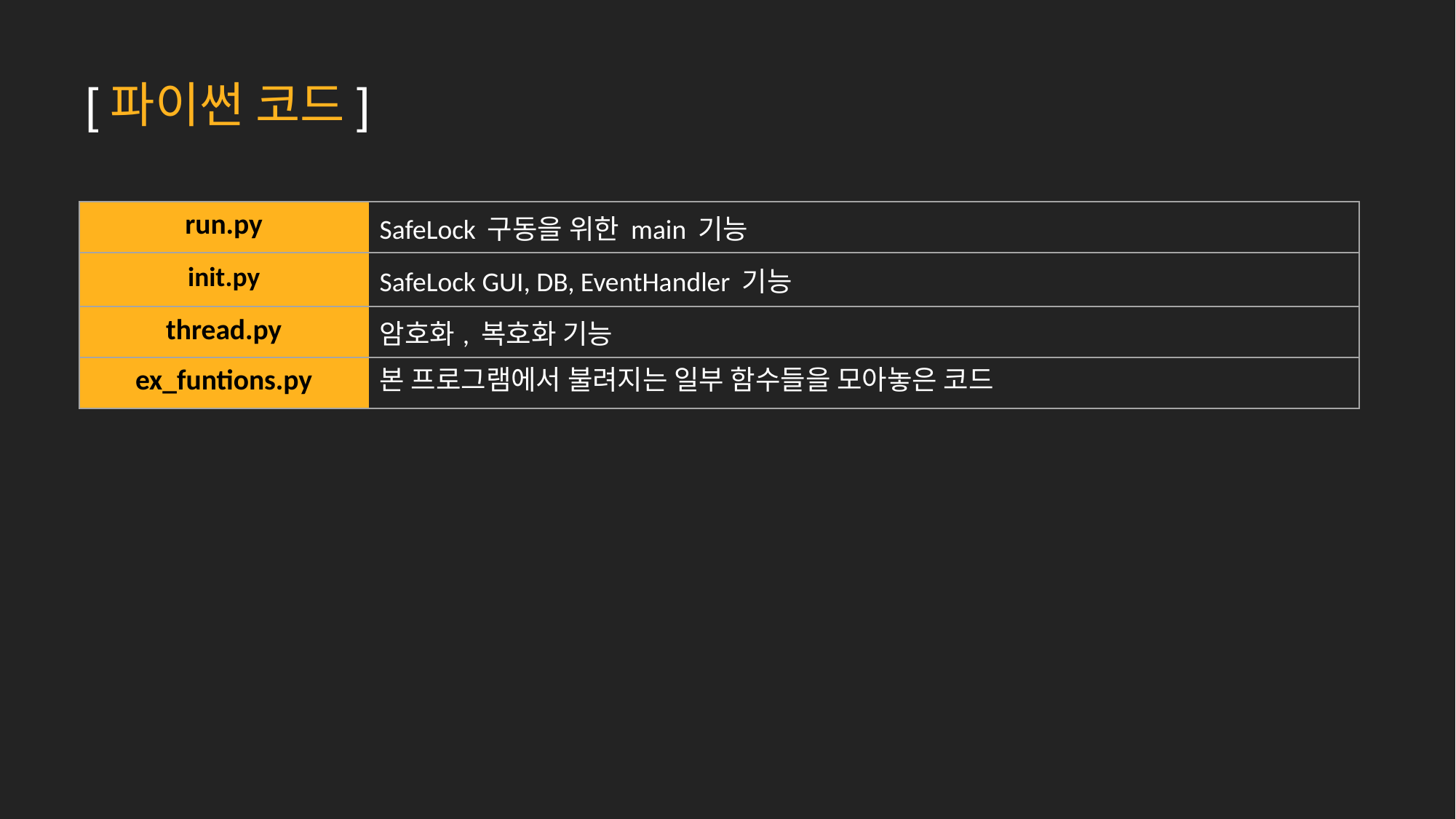

[파이썬 코드]
| run.py | SafeLock 구동을 위한 main 기능 |
| --- | --- |
| init.py | SafeLock GUI, DB, EventHandler 기능 |
| thread.py | 암호화, 복호화 기능 |
| ex\_funtions.py | 본 프로그램에서 불려지는 일부 함수들을 모아놓은 코드 |